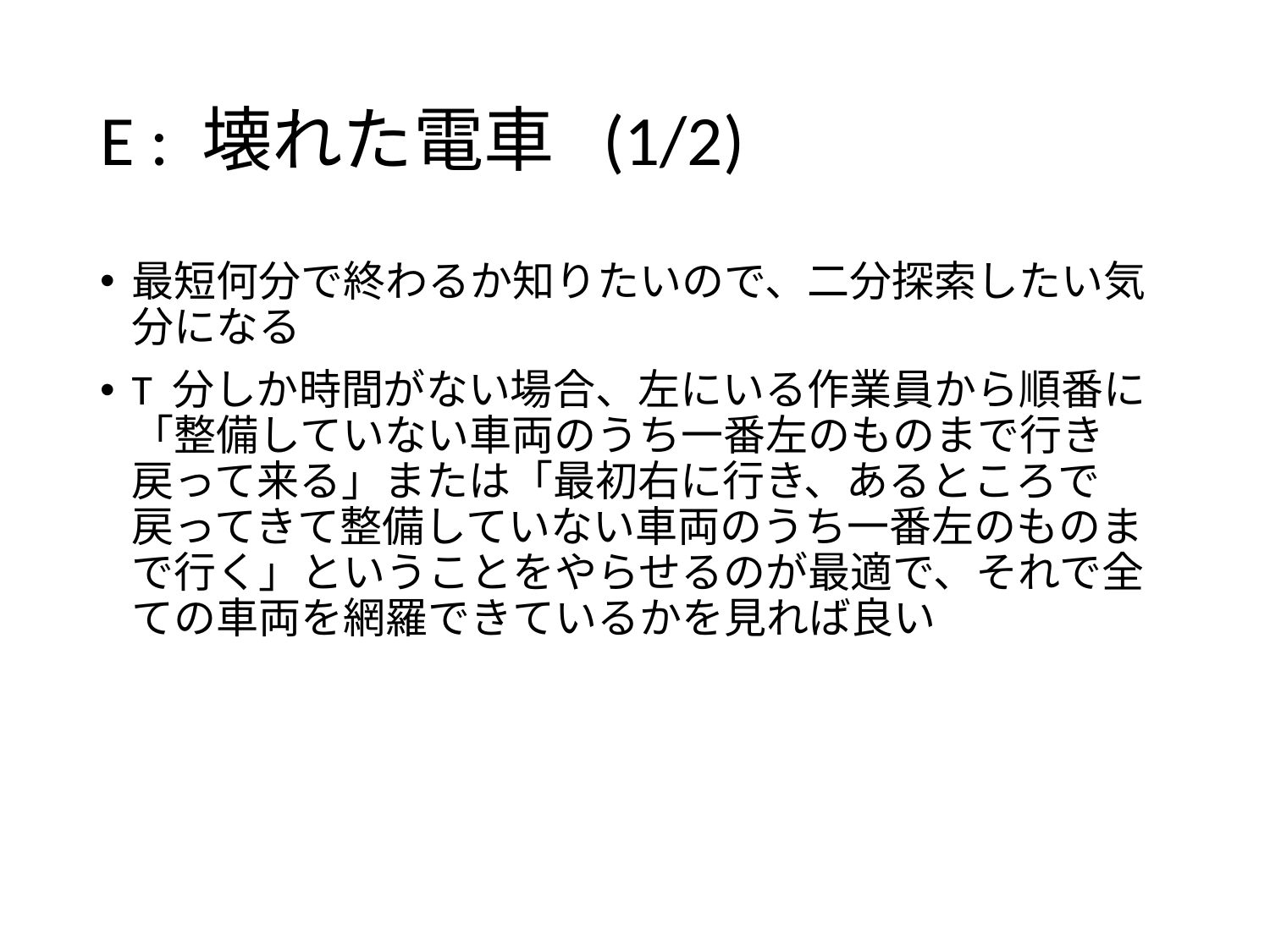

# E : 壊れた電車  (1/2)
最短何分で終わるか知りたいので、二分探索したい気分になる
T 分しか時間がない場合、左にいる作業員から順番に「整備していない車両のうち一番左のものまで行き戻って来る」または「最初右に行き、あるところで戻ってきて整備していない車両のうち一番左のものまで行く」ということをやらせるのが最適で、それで全ての車両を網羅できているかを見れば良い